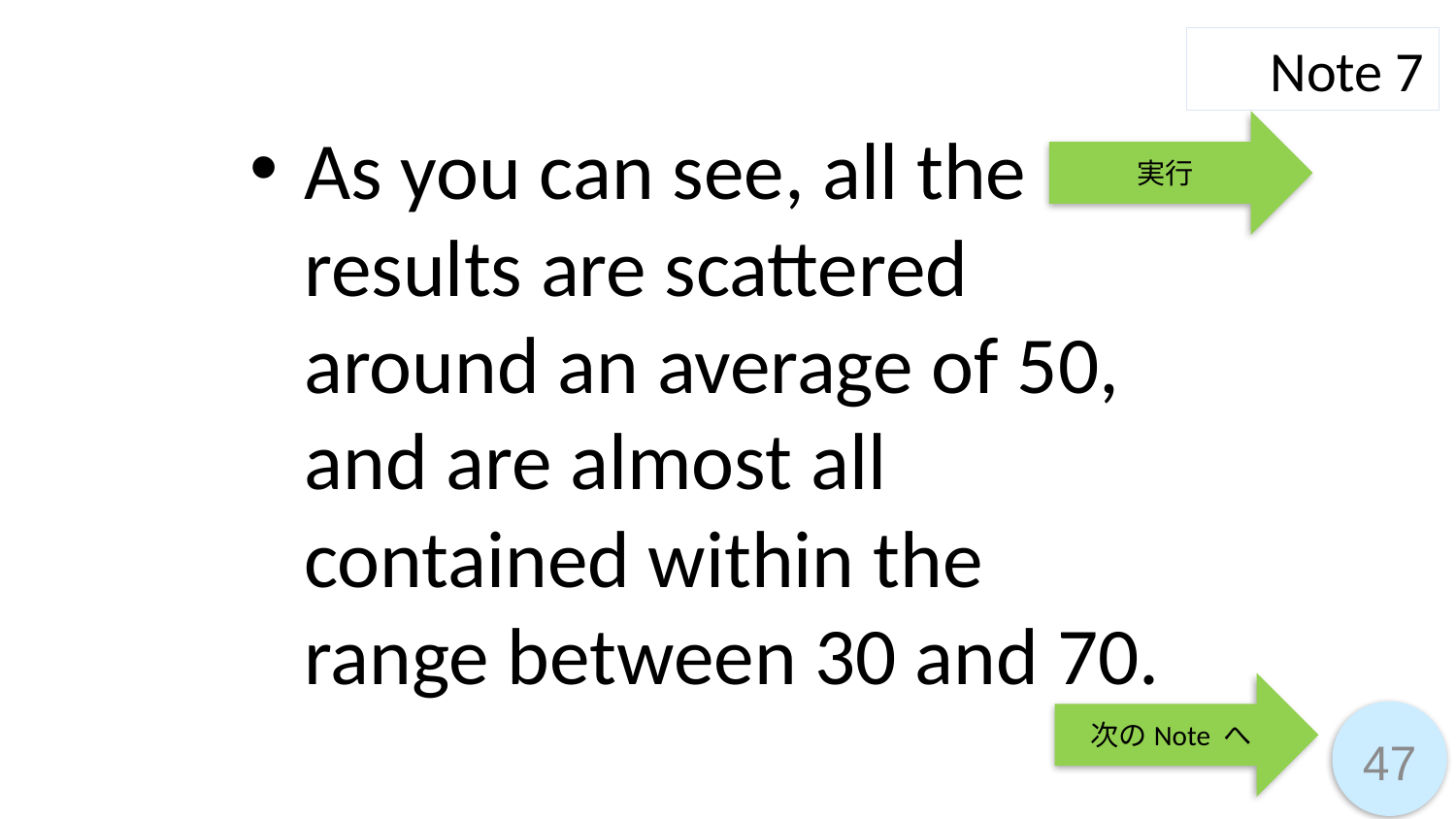

Note 7
As you can see, all the results are scattered around an average of 50, and are almost all contained within the range between 30 and 70.
実行
次のNote へ
47